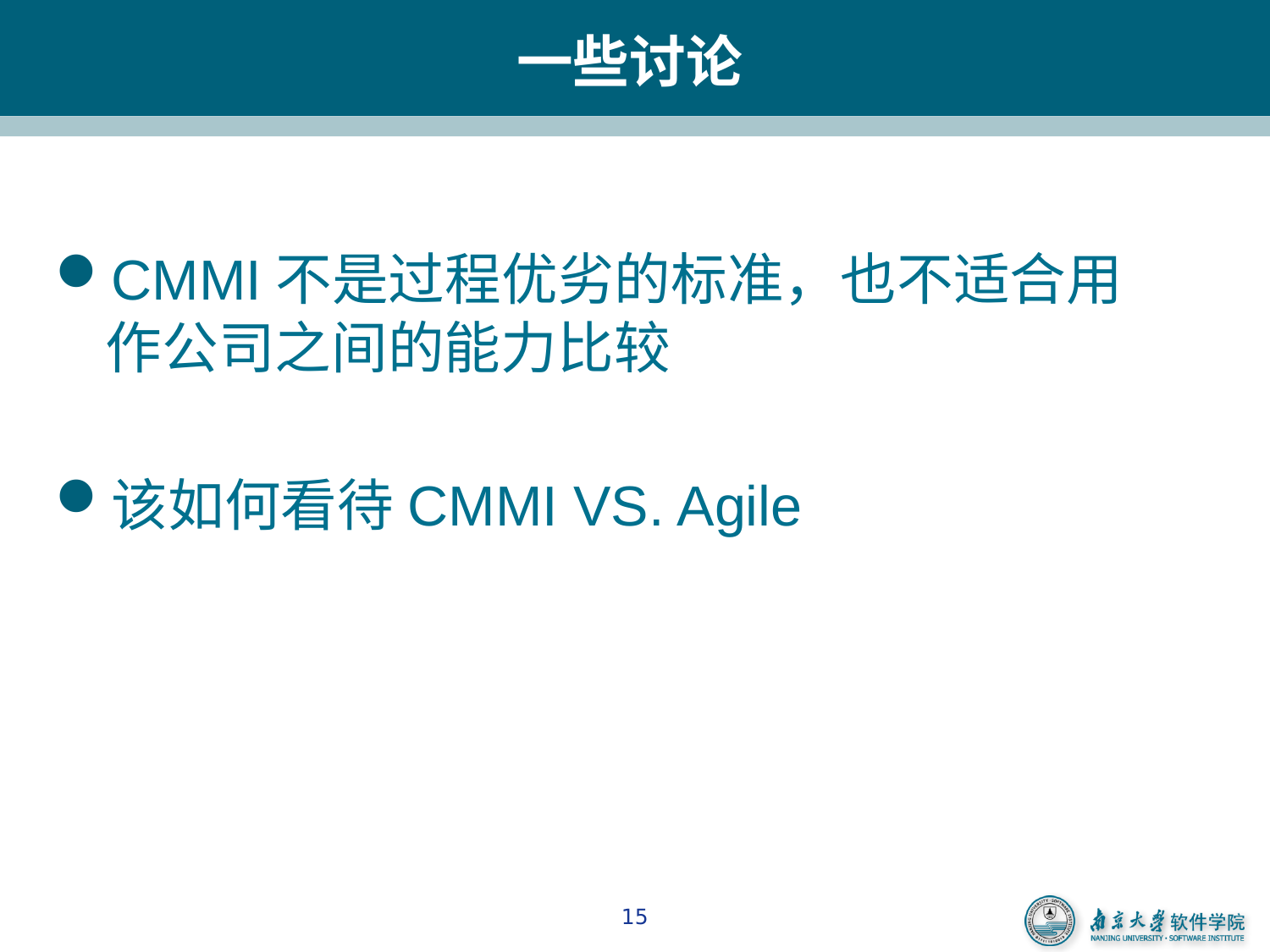

# 一些讨论

CMMI不是过程优劣的标准，也不适合用作公司之间的能力比较

该如何看待CMMI VS. Agile
15